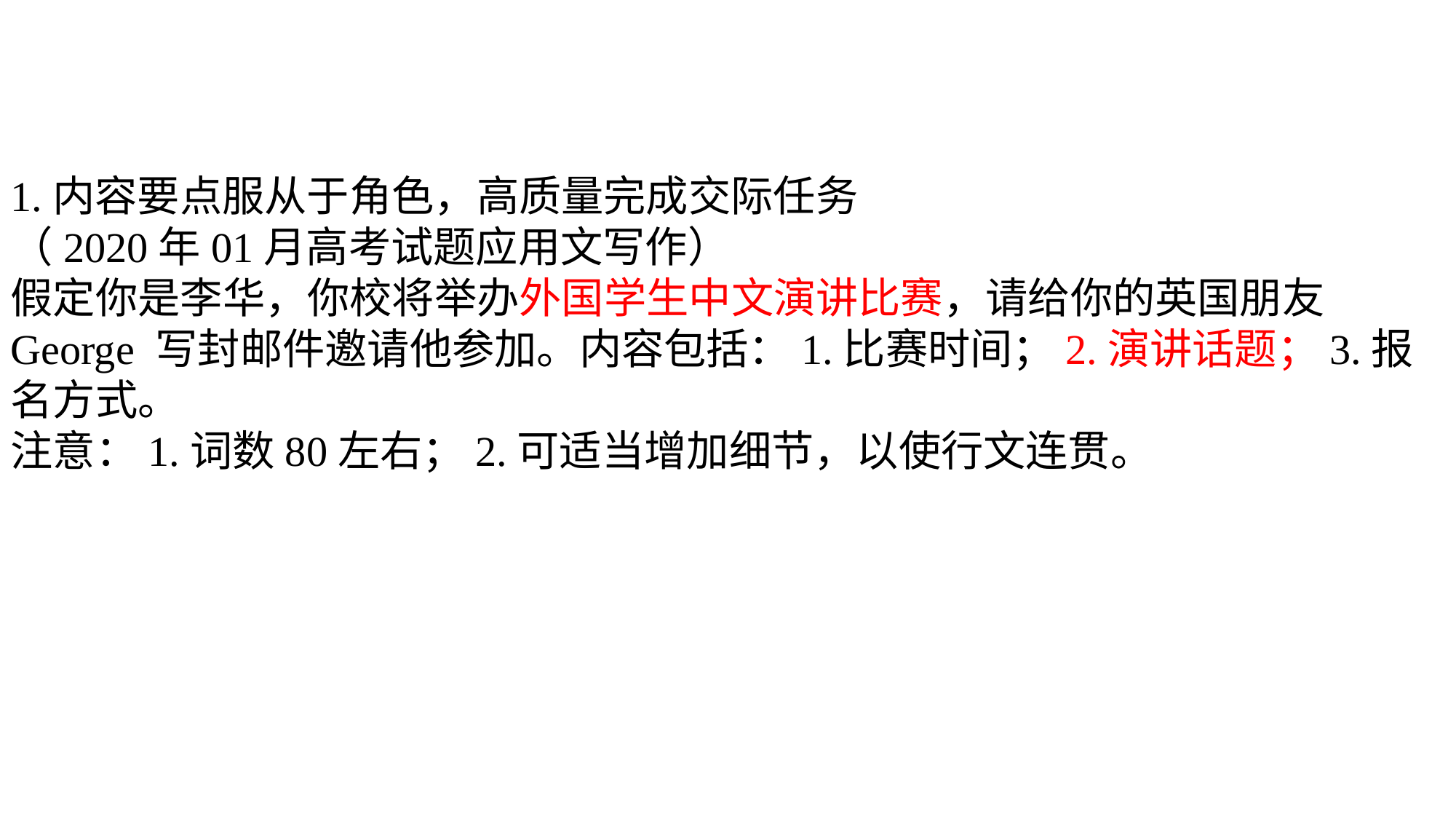

1.内容要点服从于角色，高质量完成交际任务
（2020年01月高考试题应用文写作）
假定你是李华，你校将举办外国学生中文演讲比赛，请给你的英国朋友George 写封邮件邀请他参加。内容包括：1.比赛时间；2.演讲话题；3.报名方式。
注意：1.词数80左右；2.可适当增加细节，以使行文连贯。